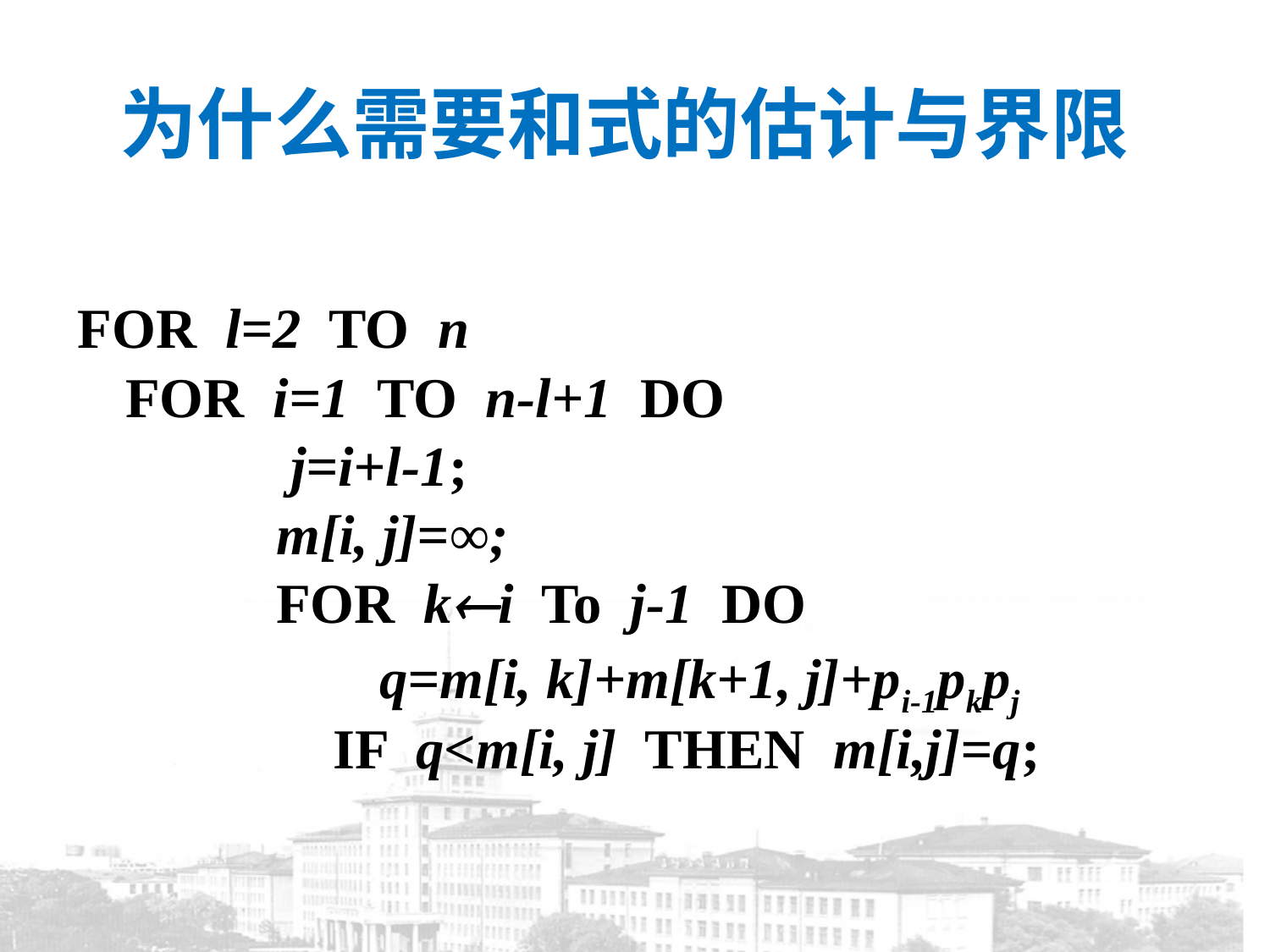

# 为什么需要和式的估计与界限
FOR  l=2  TO  n
	FOR  i=1  TO  n-l+1  DO
               j=i+l-1;
              m[i, j]=∞;
              FOR  k←i  To  j-1  DO
			q=m[i, k]+m[k+1, j]+pi-1pkpj
                  IF  q<m[i, j]  THEN  m[i,j]=q;